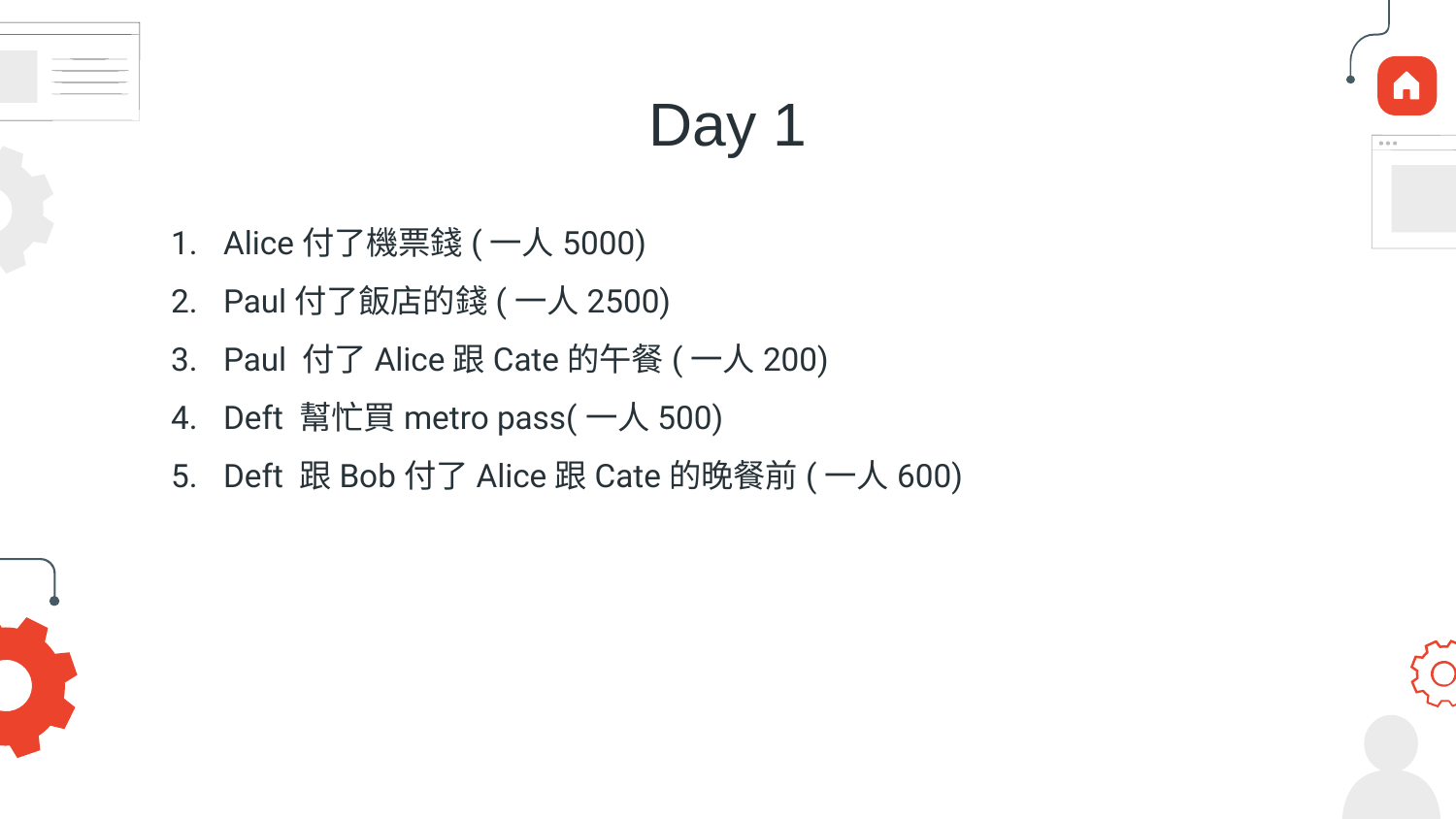

# Day 1
Alice付了機票錢(一人5000)
Paul付了飯店的錢(一人2500)
Paul 付了Alice跟Cate的午餐(一人200)
Deft 幫忙買metro pass(一人500)
Deft 跟Bob付了Alice跟Cate的晚餐前(一人600)